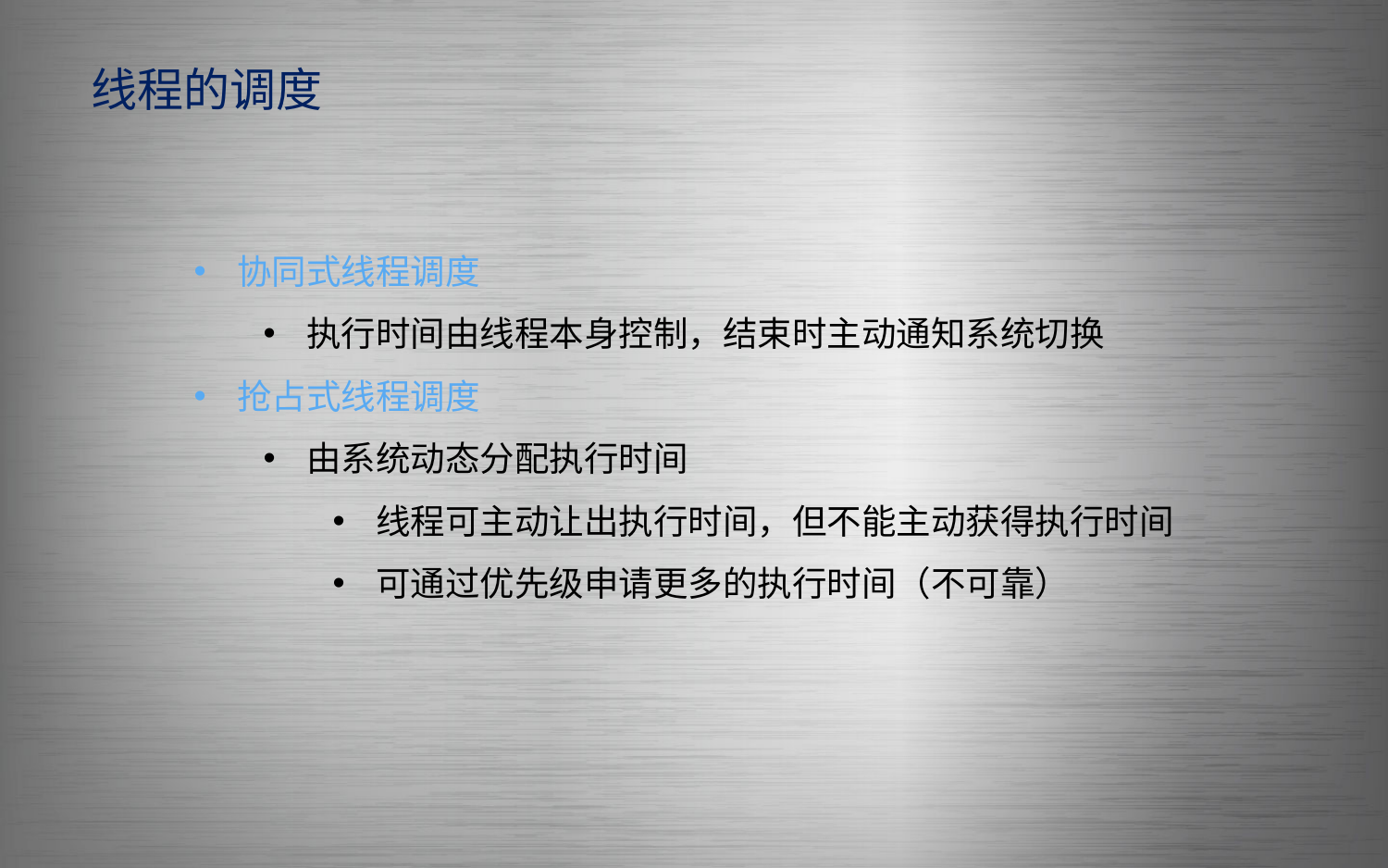

线程的调度
协同式线程调度
执行时间由线程本身控制，结束时主动通知系统切换
抢占式线程调度
由系统动态分配执行时间
线程可主动让出执行时间，但不能主动获得执行时间
可通过优先级申请更多的执行时间（不可靠）